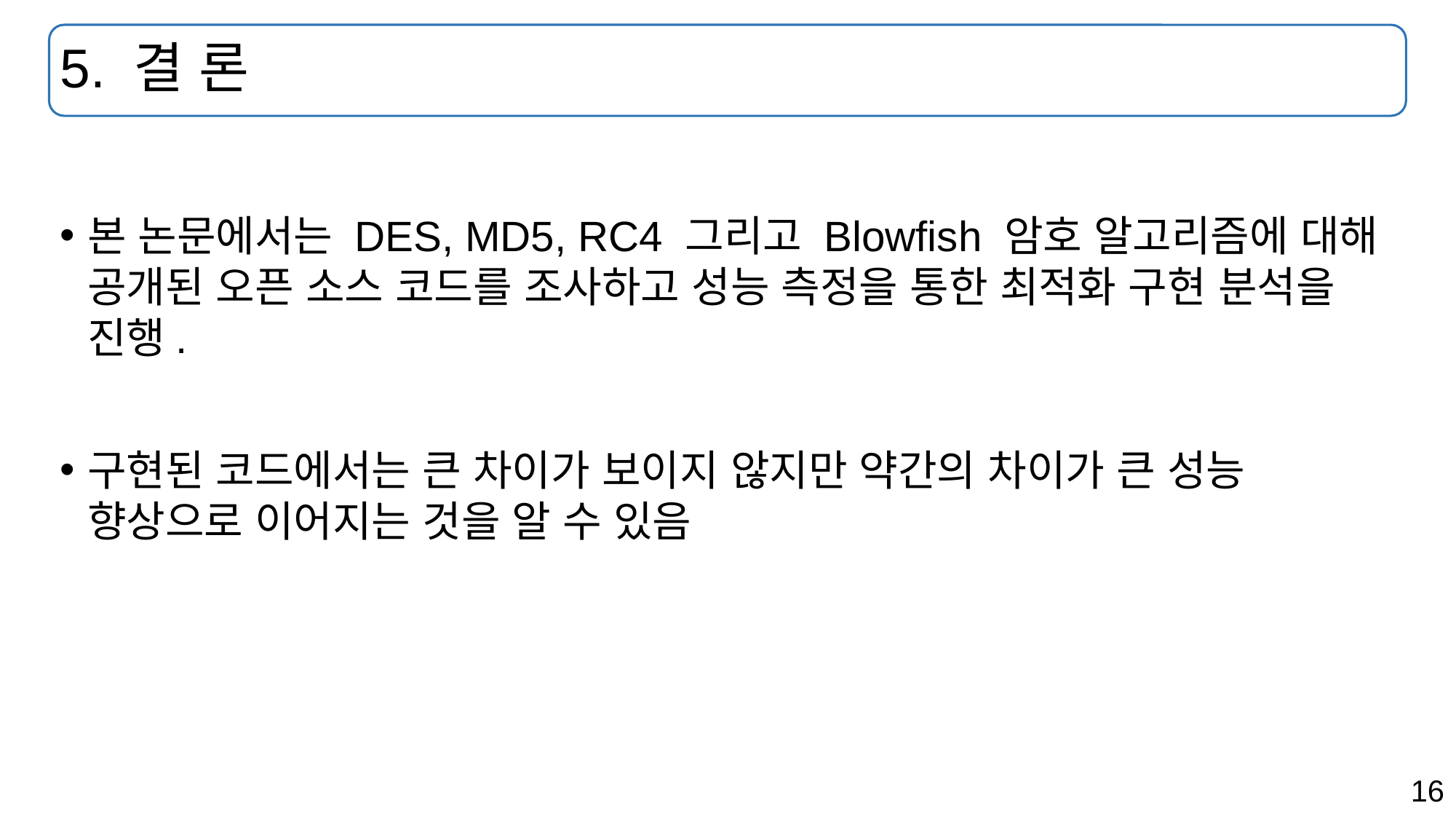

# 5. 결 론

본 논문에서는 DES, MD5, RC4 그리고 Blowfish 암호 알고리즘에 대해 공개된 오픈 소스 코드를 조사하고 성능 측정을 통한 최적화 구현 분석을 진행.

구현된 코드에서는 큰 차이가 보이지 않지만 약간의 차이가 큰 성능 향상으로 이어지는 것을 알 수 있음